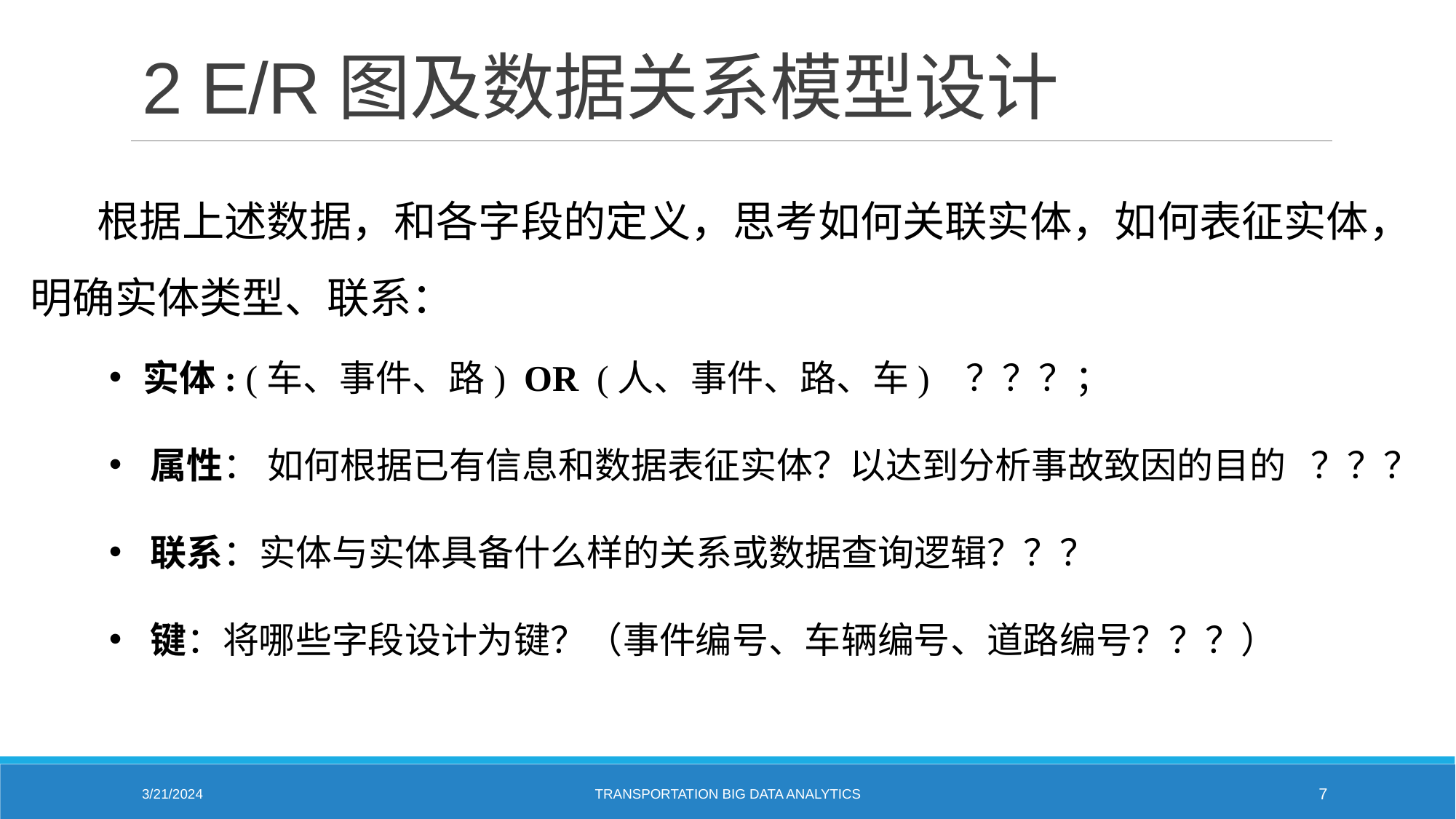

# 2 E/R图及数据关系模型设计
      根据上述数据，和各字段的定义，思考如何关联实体，如何表征实体，明确实体类型、联系：
实体: (车、事件、路)  OR  (人、事件、路、车)   ？？？；

属性： 如何根据已有信息和数据表征实体？以达到分析事故致因的目的   ？？？

联系：实体与实体具备什么样的关系或数据查询逻辑？？？

键：将哪些字段设计为键？（事件编号、车辆编号、道路编号？？？）
3/21/2024
Transportation Big Data Analytics
7